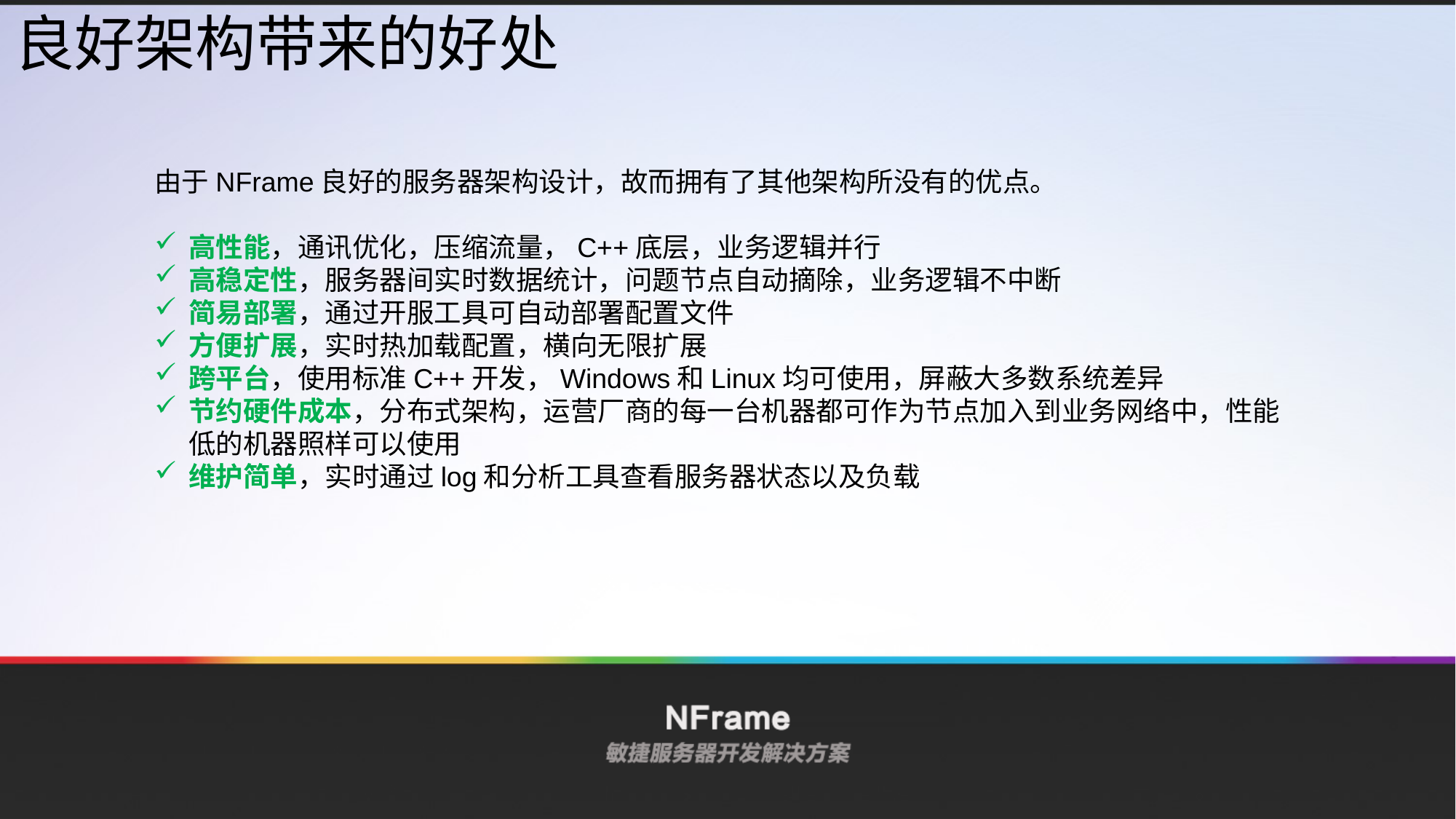

良好架构带来的好处
由于NFrame良好的服务器架构设计，故而拥有了其他架构所没有的优点。

高性能，通讯优化，压缩流量，C++底层，业务逻辑并行
高稳定性，服务器间实时数据统计，问题节点自动摘除，业务逻辑不中断
简易部署，通过开服工具可自动部署配置文件
方便扩展，实时热加载配置，横向无限扩展
跨平台，使用标准C++开发，Windows和Linux均可使用，屏蔽大多数系统差异
节约硬件成本，分布式架构，运营厂商的每一台机器都可作为节点加入到业务网络中，性能低的机器照样可以使用
维护简单，实时通过log和分析工具查看服务器状态以及负载